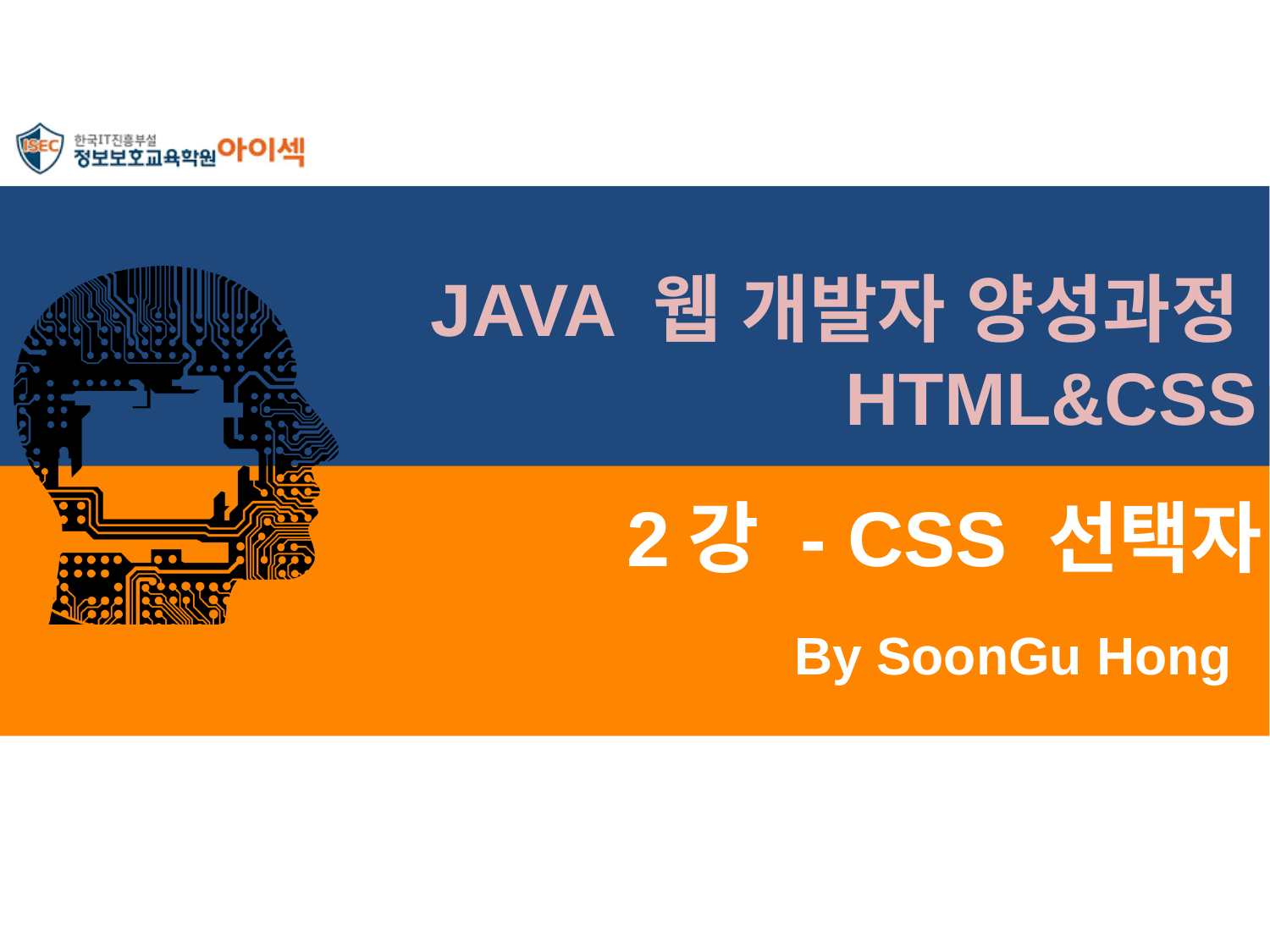

JAVA 웹 개발자 양성과정HTML&CSS
# 2강 - CSS 선택자
By SoonGu Hong